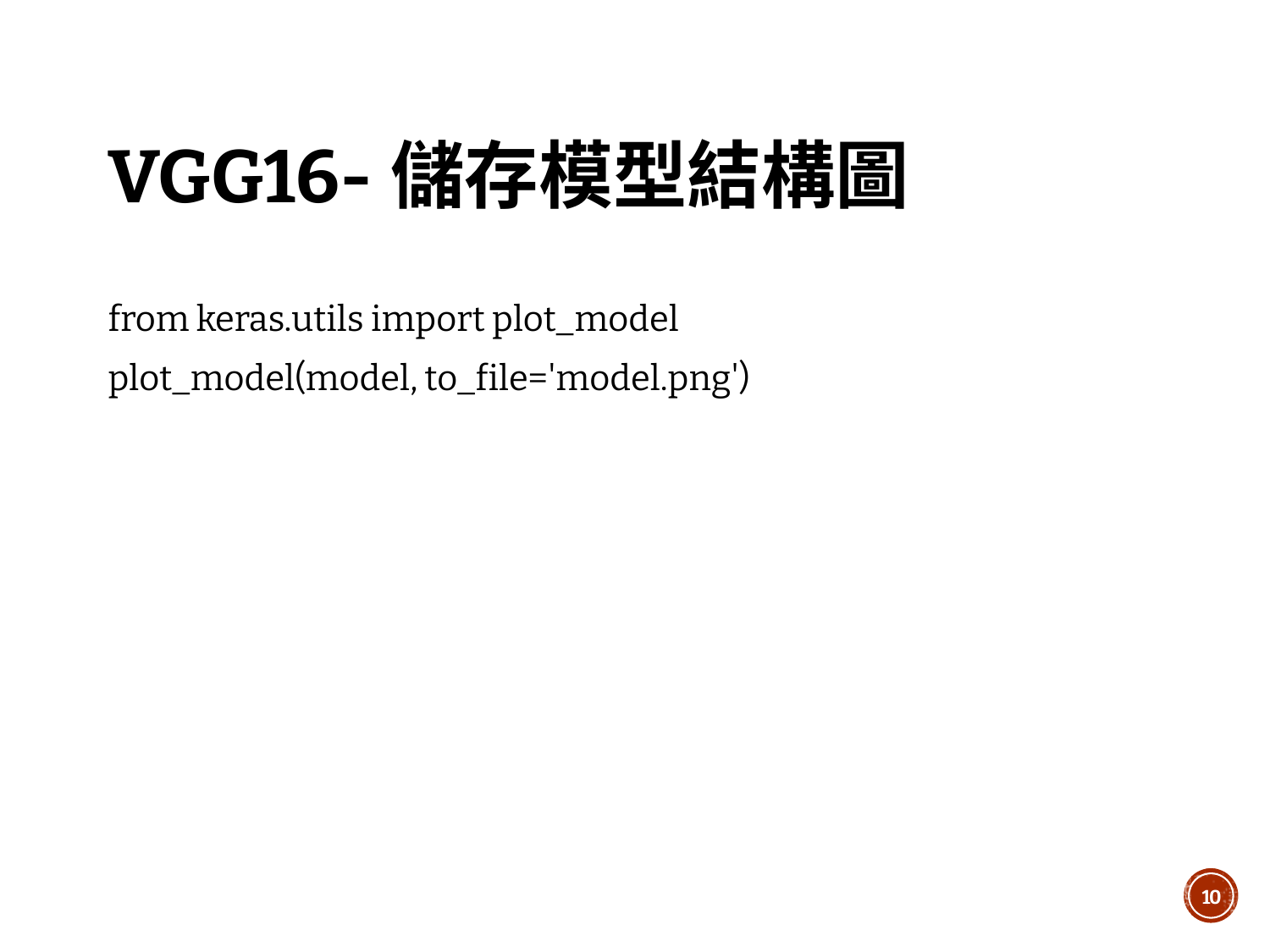

# VGG16-儲存模型結構圖
from keras.utils import plot_model
plot_model(model, to_file='model.png')
10